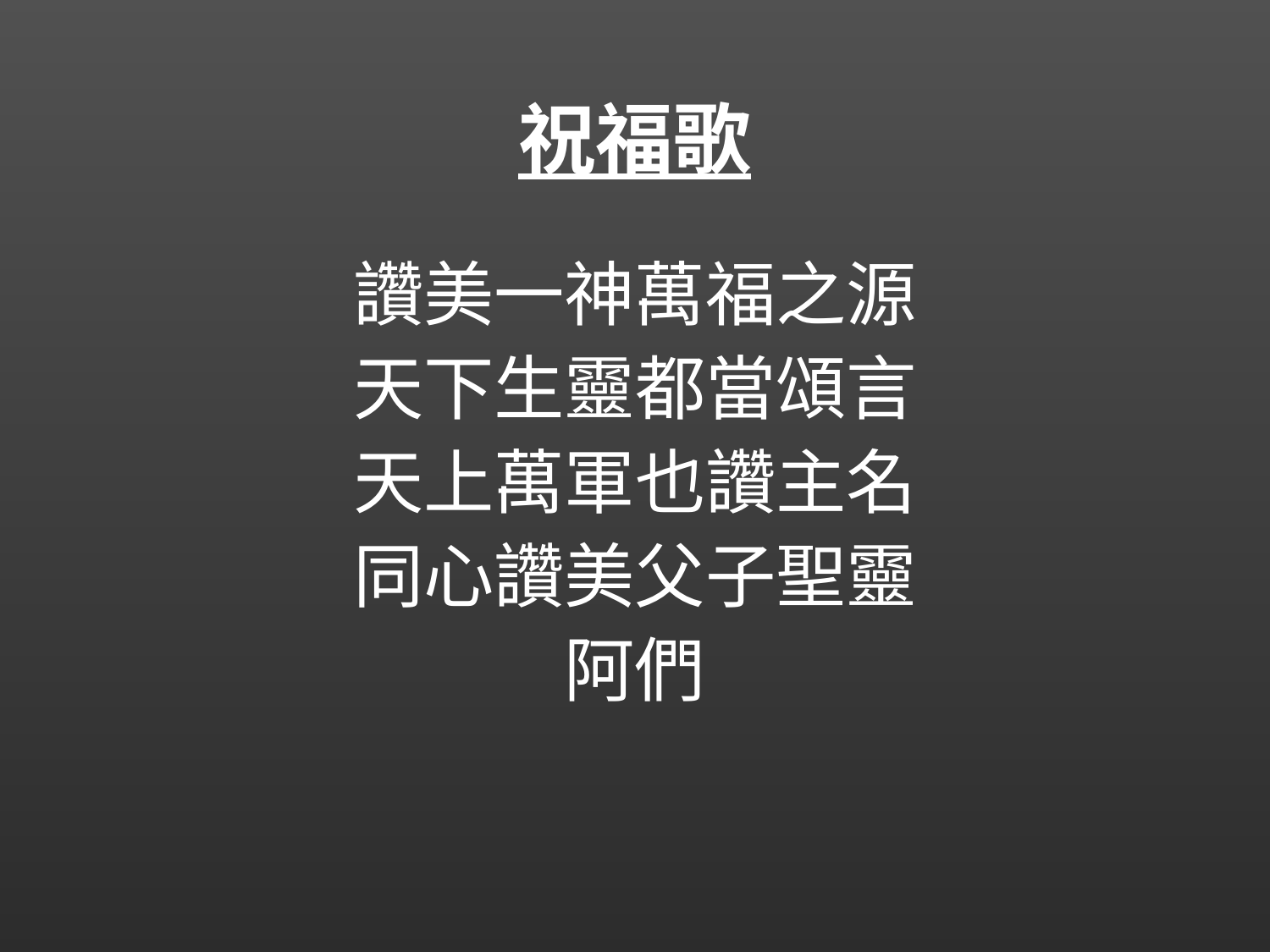

# 祝福歌
讚美一神萬福之源
天下生靈都當頌言
天上萬軍也讚主名
同心讚美父子聖靈
阿們